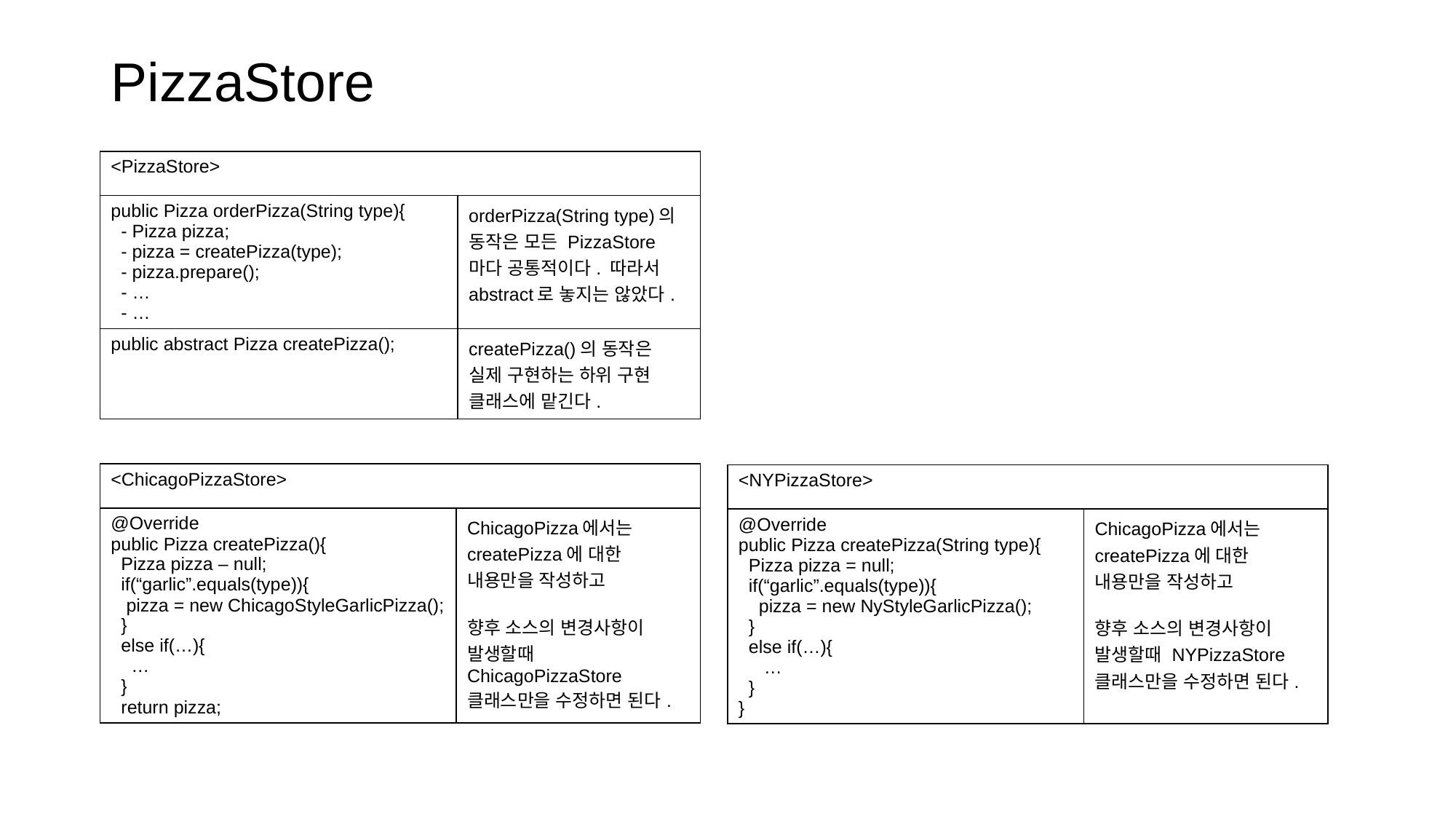

# PizzaStore
| <PizzaStore> |  |
| --- | --- |
| public Pizza orderPizza(String type){ - Pizza pizza; - pizza = createPizza(type); - pizza.prepare(); - … - … | orderPizza(String type)의 동작은 모든 PizzaStore마다 공통적이다. 따라서 abstract로 놓지는 않았다. |
| public abstract Pizza createPizza(); | createPizza()의 동작은 실제 구현하는 하위 구현 클래스에 맡긴다. |
| <ChicagoPizzaStore> |  |
| --- | --- |
| @Override public Pizza createPizza(){ Pizza pizza – null; if(“garlic”.equals(type)){ pizza = new ChicagoStyleGarlicPizza(); } else if(…){ … } return pizza; | ChicagoPizza에서는 createPizza에 대한 내용만을 작성하고 향후 소스의 변경사항이 발생할때 ChicagoPizzaStore클래스만을 수정하면 된다. |
| <NYPizzaStore> |  |
| --- | --- |
| @Override public Pizza createPizza(String type){ Pizza pizza = null; if(“garlic”.equals(type)){ pizza = new NyStyleGarlicPizza(); } else if(…){ … } } | ChicagoPizza에서는 createPizza에 대한 내용만을 작성하고 향후 소스의 변경사항이 발생할때 NYPizzaStore클래스만을 수정하면 된다. |